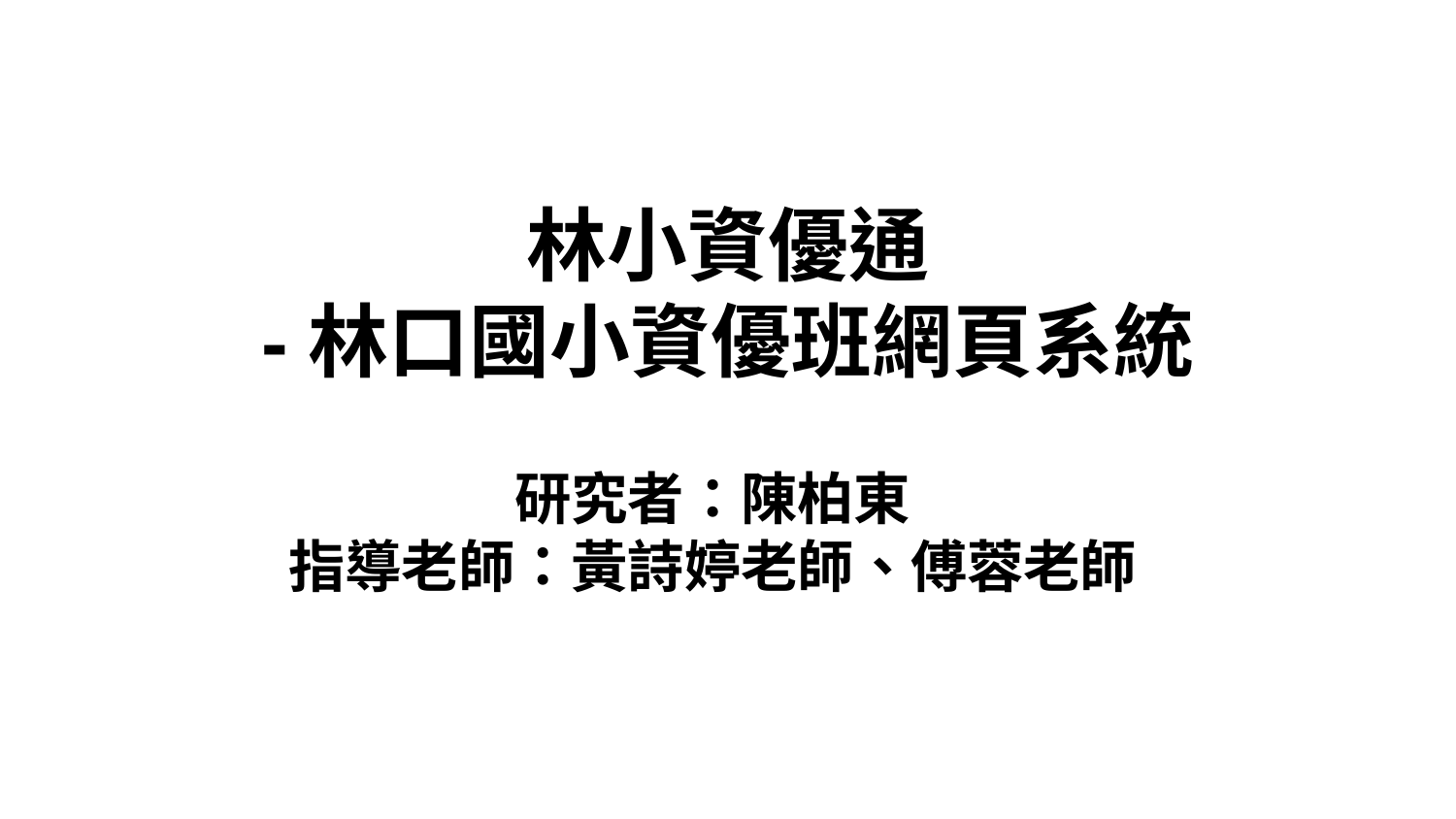

# 林小資優通
-林口國小資優班網頁系統
研究者：陳柏東
指導老師：黃詩婷老師、傅蓉老師